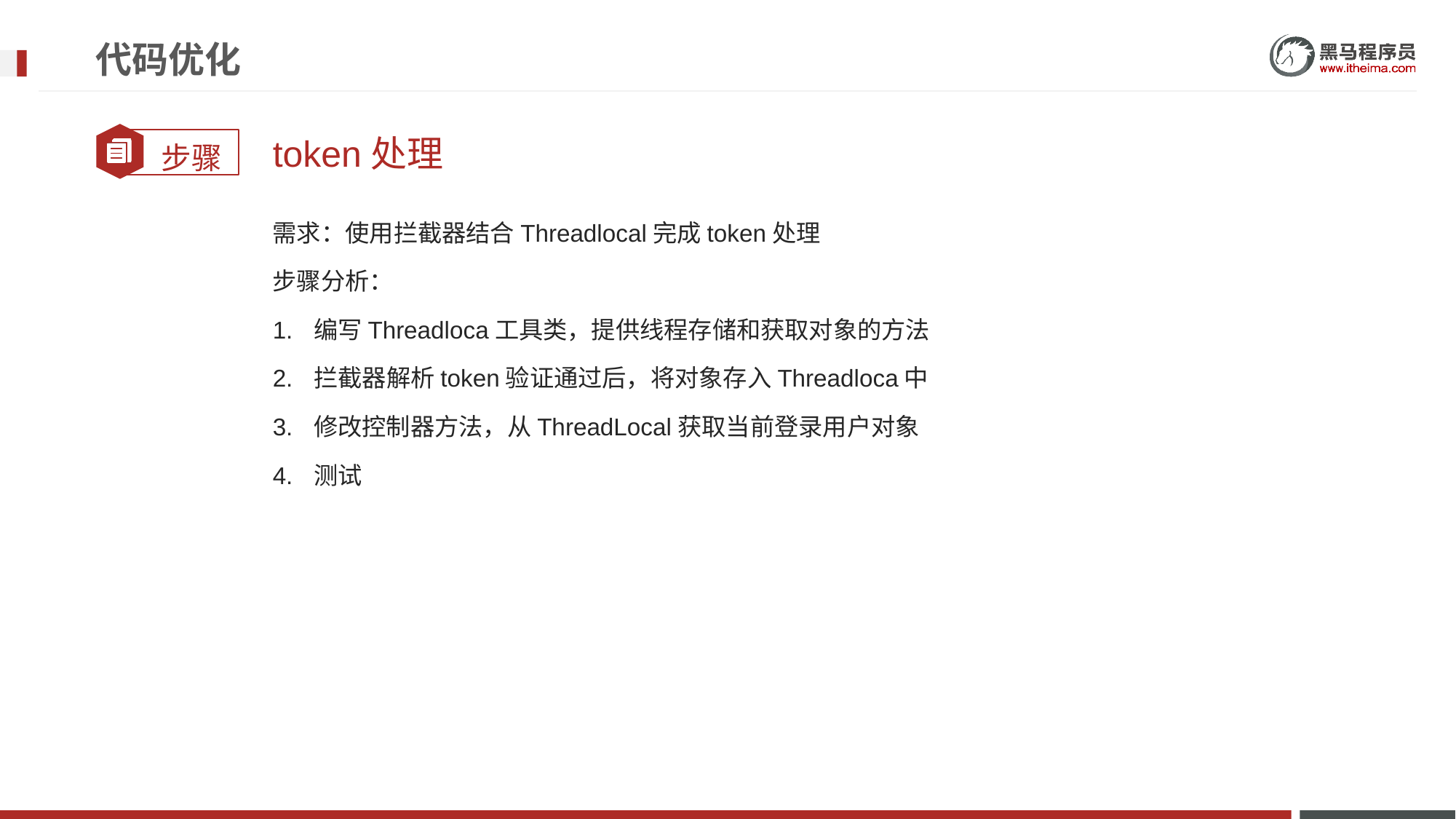

# 代码优化
token处理
需求：使用拦截器结合Threadlocal完成token处理
步骤分析：
编写Threadloca工具类，提供线程存储和获取对象的方法
拦截器解析token验证通过后，将对象存入Threadloca中
修改控制器方法，从ThreadLocal获取当前登录用户对象
测试